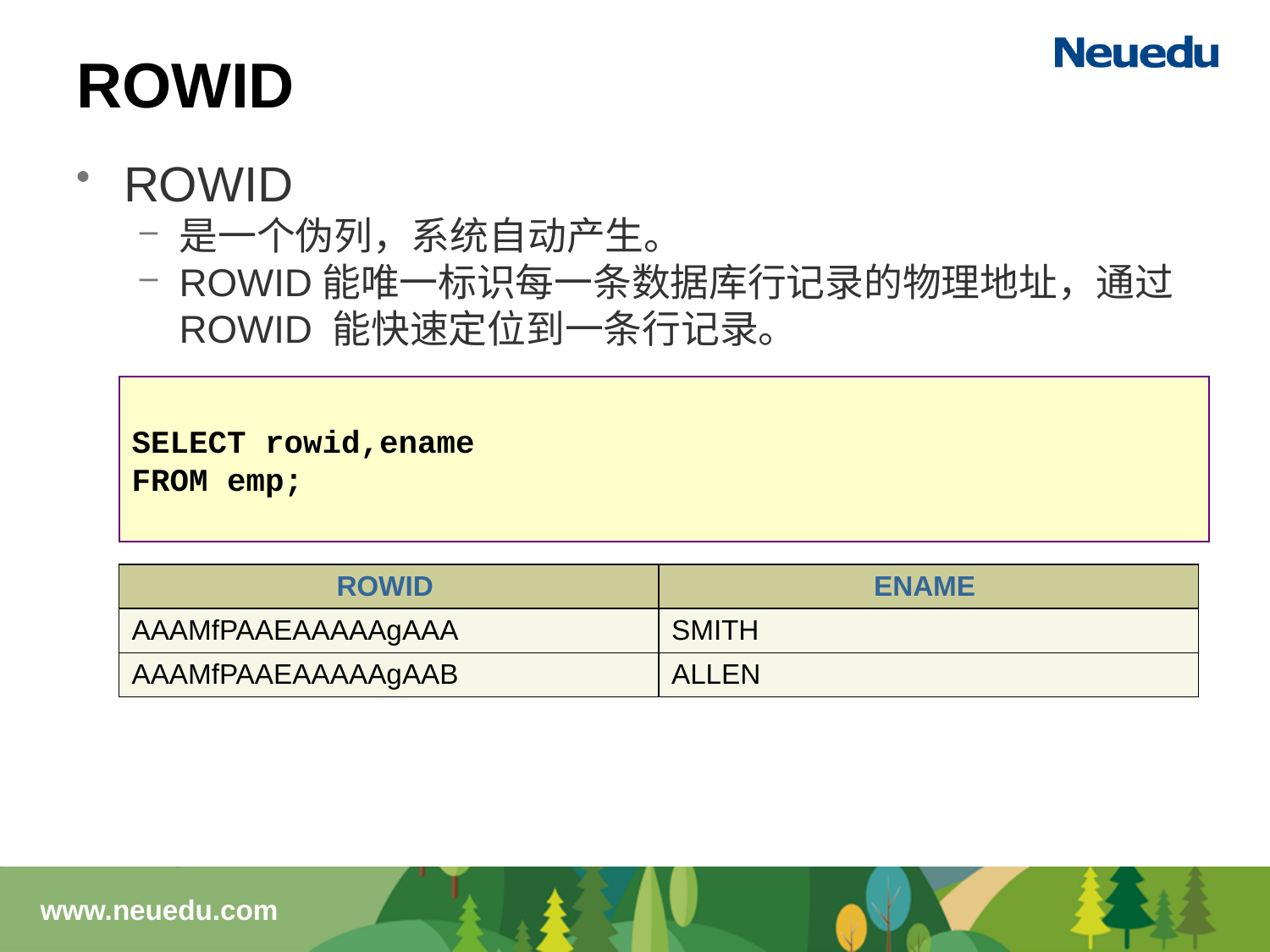

# ROWID
ROWID
是一个伪列，系统自动产生。
ROWID能唯一标识每一条数据库行记录的物理地址，通过 ROWID 能快速定位到一条行记录。

SELECT rowid,ename
FROM emp;

| ROWID | ENAME |
| --- | --- |
| AAAMfPAAEAAAAAgAAA | SMITH |
| AAAMfPAAEAAAAAgAAB | ALLEN |